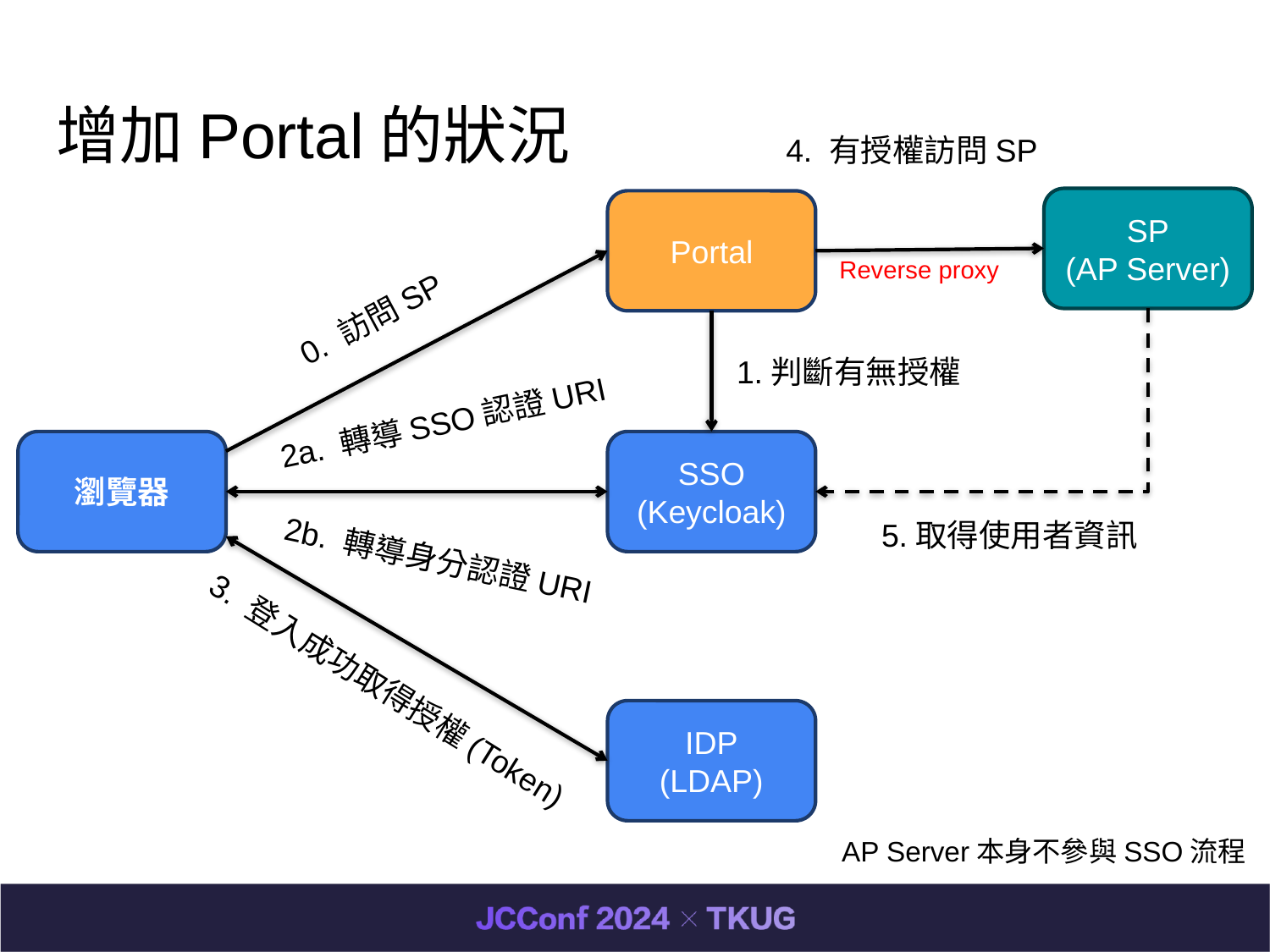

# 增加Portal的狀況
4. 有授權訪問SP
SP
(AP Server)
Portal
Reverse proxy
0. 訪問SP
1.判斷有無授權
2a. 轉導SSO認證URI
瀏覽器
SSO
(Keycloak)
5.取得使用者資訊
2b. 轉導身分認證URI
3. 登入成功取得授權(Token)
IDP
(LDAP)
AP Server本身不參與SSO流程